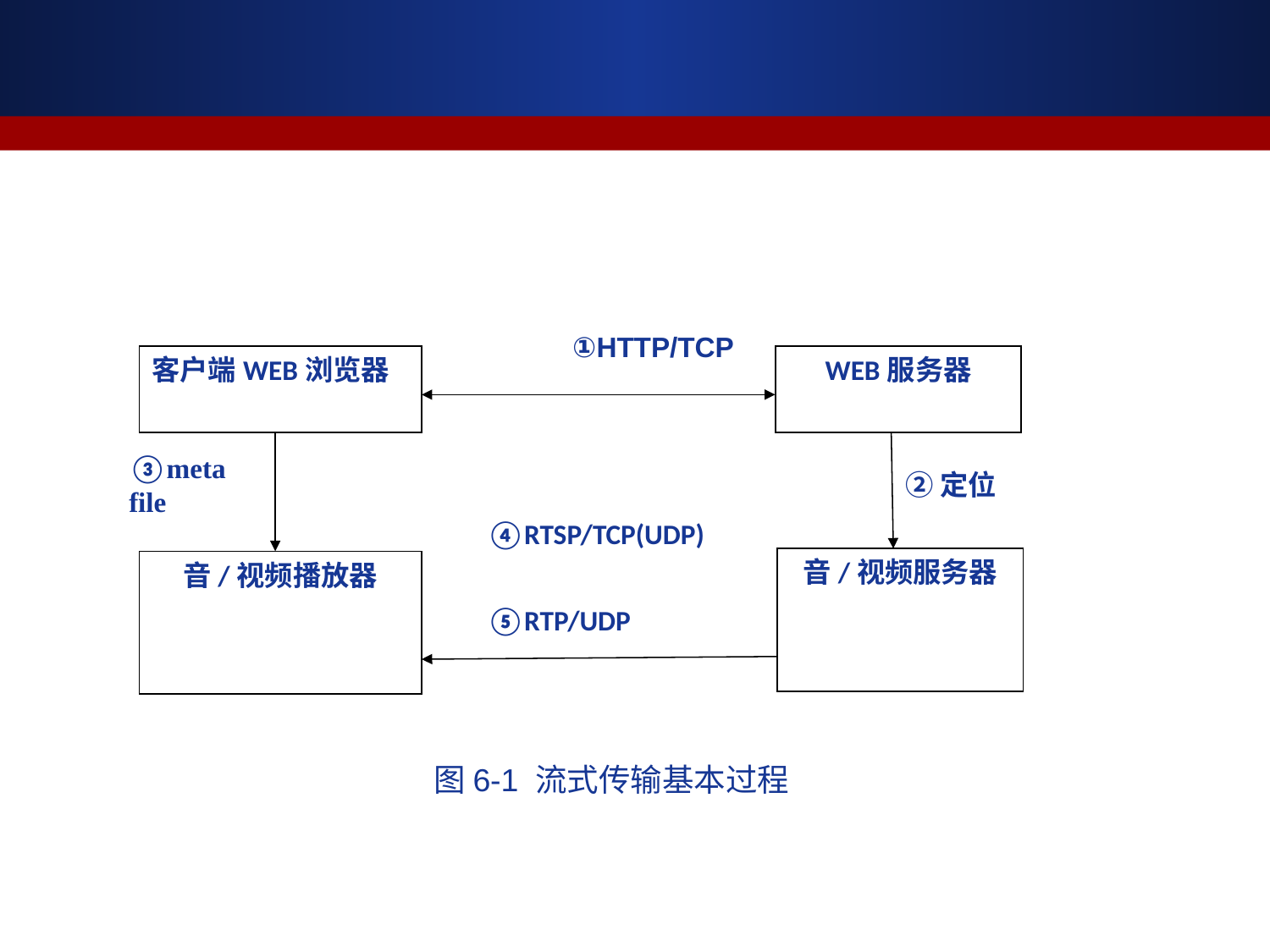

#

①HTTP/TCP
客户端WEB浏览器
WEB服务器
③meta file
②定位
④RTSP/TCP(UDP)
音/视频服务器
音/视频播放器
⑤RTP/UDP
图6-1 流式传输基本过程